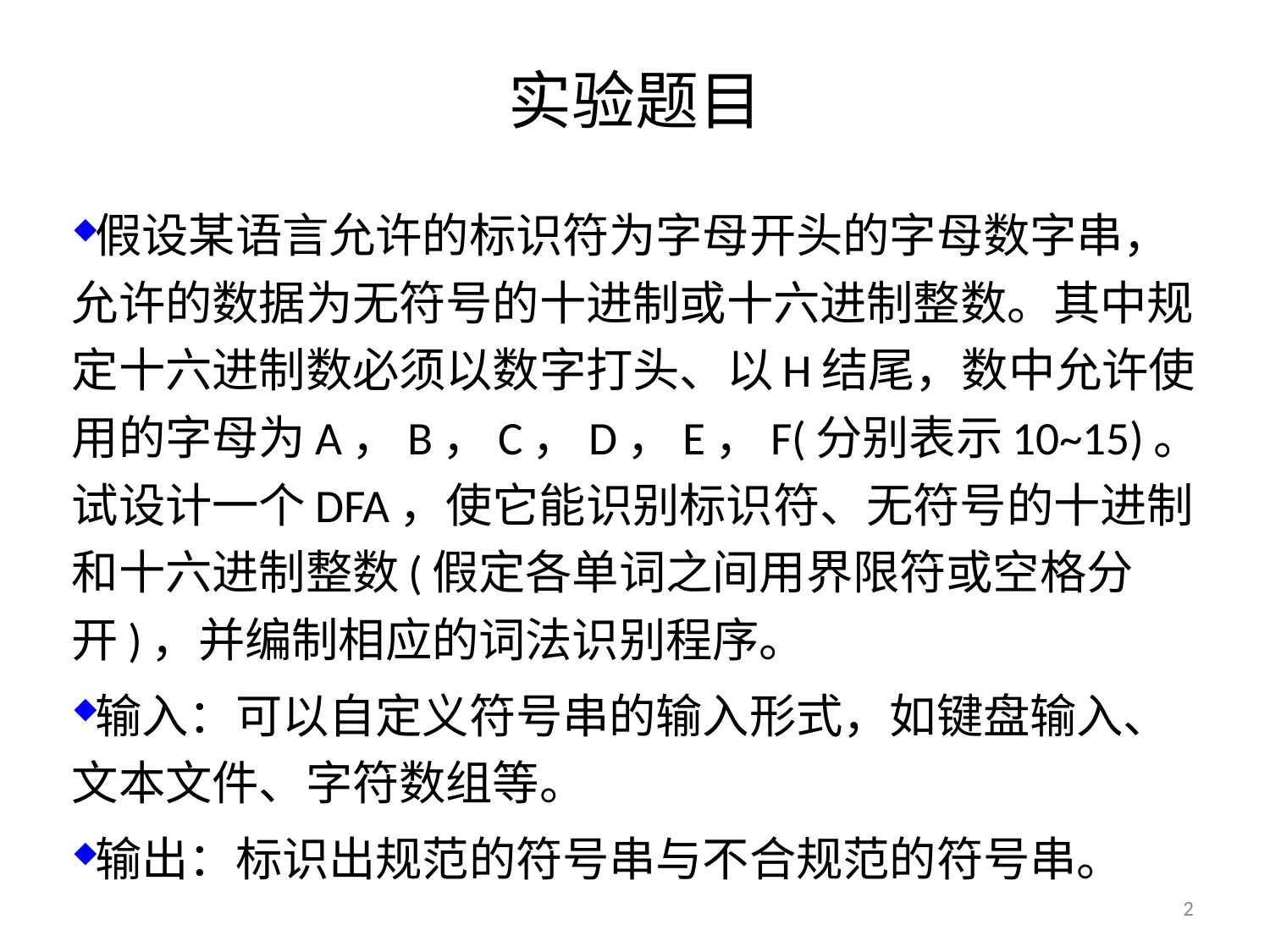

# 实验题目
假设某语言允许的标识符为字母开头的字母数字串，允许的数据为无符号的十进制或十六进制整数。其中规定十六进制数必须以数字打头、以H结尾，数中允许使用的字母为A，B，C，D，E，F(分别表示10~15)。试设计一个DFA，使它能识别标识符、无符号的十进制和十六进制整数(假定各单词之间用界限符或空格分开)，并编制相应的词法识别程序。
输入：可以自定义符号串的输入形式，如键盘输入、文本文件、字符数组等。
输出：标识出规范的符号串与不合规范的符号串。
2